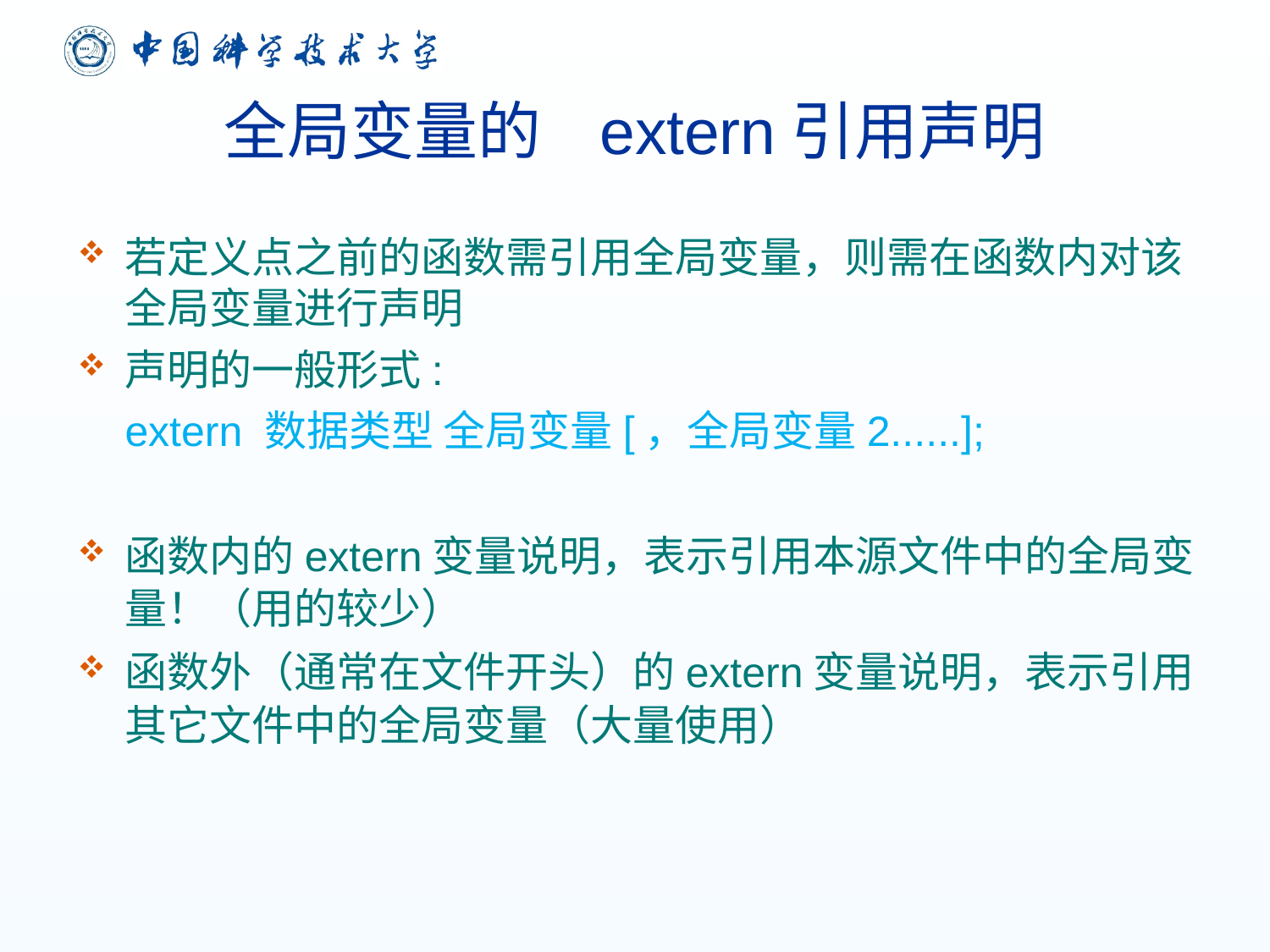

全局变量的   extern引用声明
若定义点之前的函数需引用全局变量，则需在函数内对该全局变量进行声明
声明的一般形式:
    extern 数据类型 全局变量[，全局变量2......];

函数内的extern变量说明，表示引用本源文件中的全局变量！（用的较少）
函数外（通常在文件开头）的extern变量说明，表示引用其它文件中的全局变量（大量使用）